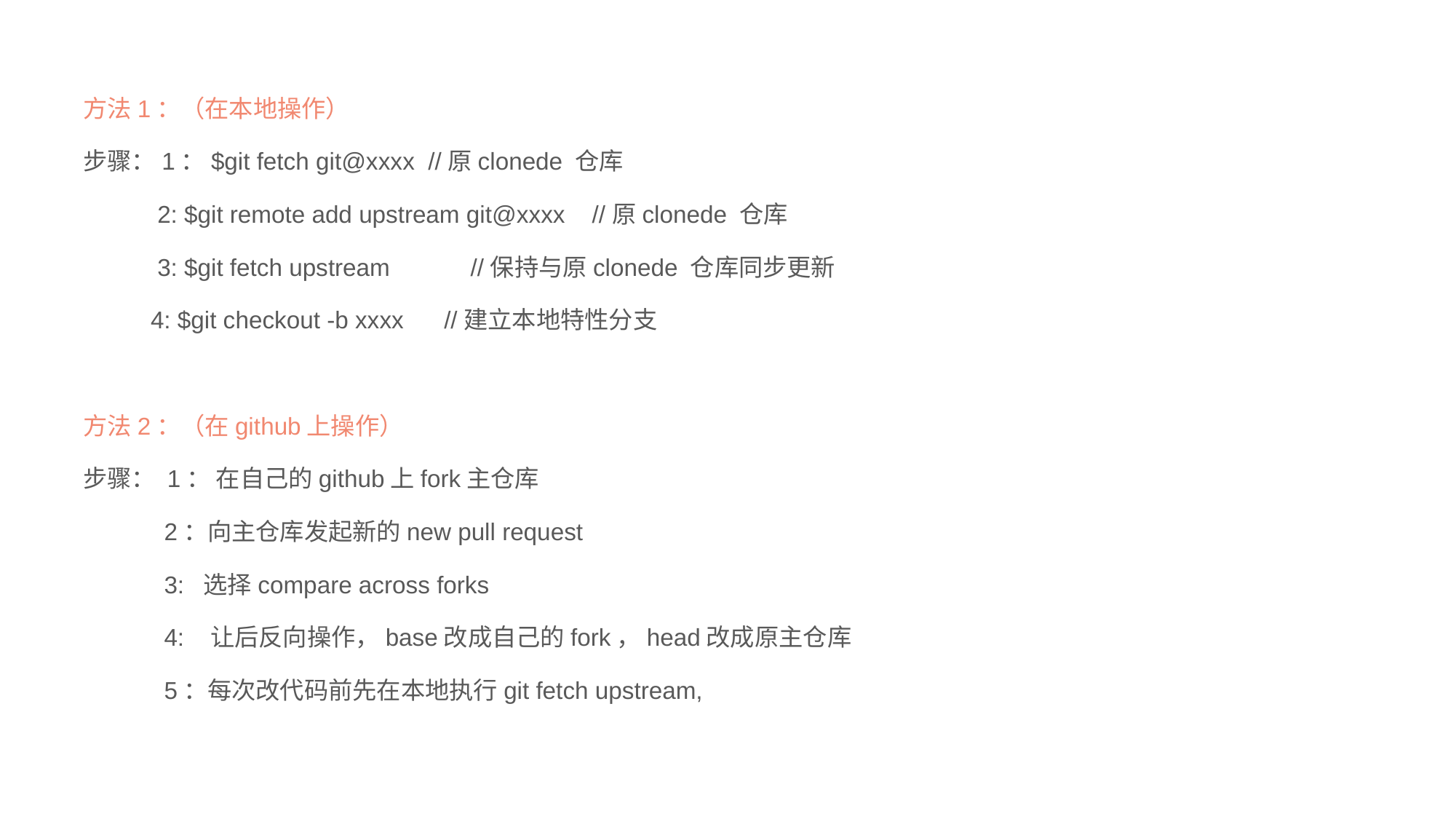

方法1：（在本地操作）
步骤：1：$git fetch git@xxxx  //原clonede 仓库
           2: $git remote add upstream git@xxxx    //原clonede 仓库
           3: $git fetch upstream            //保持与原clonede 仓库同步更新
          4: $git checkout -b xxxx      //建立本地特性分支

方法2：（在github上操作）
步骤： 1： 在自己的github上fork主仓库
​            2：向主仓库发起新的new pull request
            3:  选择compare across forks
            4:   让后反向操作，base改成自己的fork，head改成原主仓库
            5：每次改代码前先在本地执行git fetch upstream,